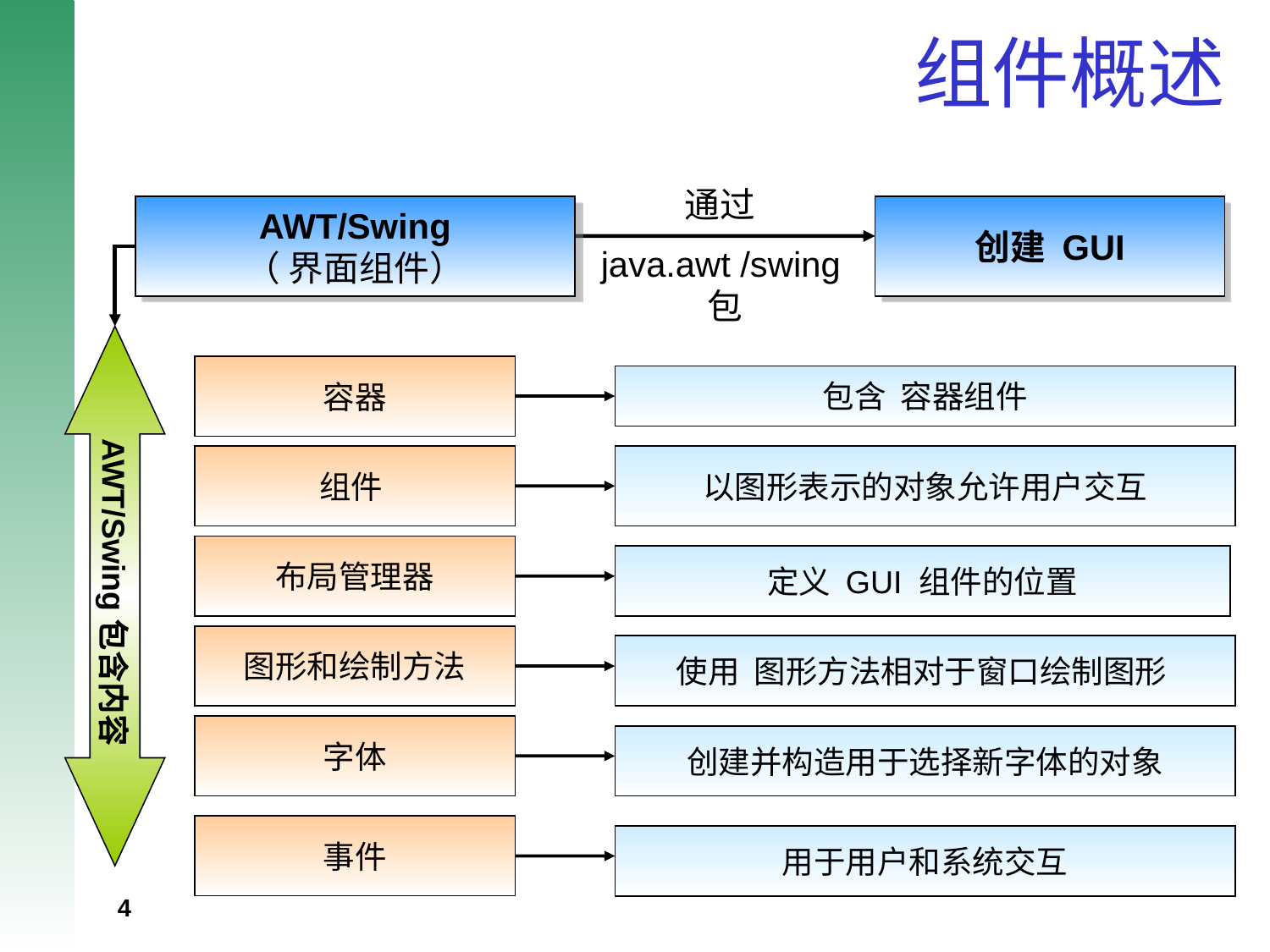

# 组件概述
通过
AWT/Swing
（ 界面组件）
创建 GUI

java.awt /swing包
AWT/Swing包含内容
容器
包含  容器组件

组件
以图形表示的对象允许用户交互

布局管理器
定义 GUI 组件的位置

图形和绘制方法
使用  图形方法相对于窗口绘制图形

字体
创建并构造用于选择新字体的对象

事件
用于用户和系统交互

4